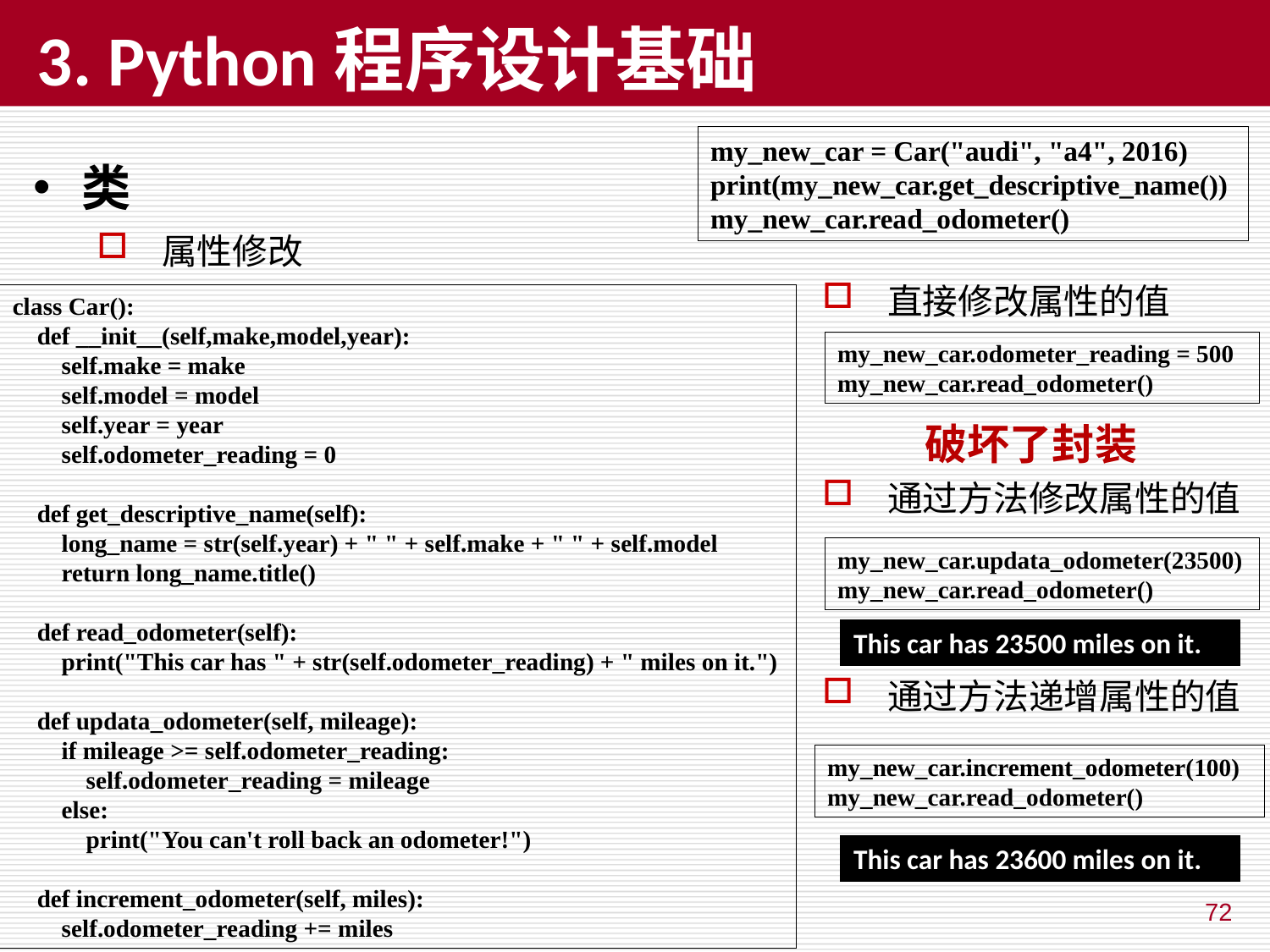

# 3. Python程序设计基础
my_new_car = Car("audi", "a4", 2016)
print(my_new_car.get_descriptive_name())
my_new_car.read_odometer()
类
属性修改

直接修改属性的值

通过方法修改属性的值

通过方法递增属性的值
class Car():
    def __init__(self,make,model,year):
        self.make = make
        self.model = model
        self.year = year
        self.odometer_reading = 0

    def get_descriptive_name(self):
        long_name = str(self.year) + " " + self.make + " " + self.model
        return long_name.title()

    def read_odometer(self):
        print("This car has " + str(self.odometer_reading) + " miles on it.")

    def updata_odometer(self, mileage):
        if mileage >= self.odometer_reading:
            self.odometer_reading = mileage
        else:
            print("You can't roll back an odometer!")

    def increment_odometer(self, miles):
        self.odometer_reading += miles
my_new_car.odometer_reading = 500
my_new_car.read_odometer()
破坏了封装
my_new_car.updata_odometer(23500)
my_new_car.read_odometer()
This car has 23500 miles on it.
my_new_car.increment_odometer(100)
my_new_car.read_odometer()
This car has 23600 miles on it.
72